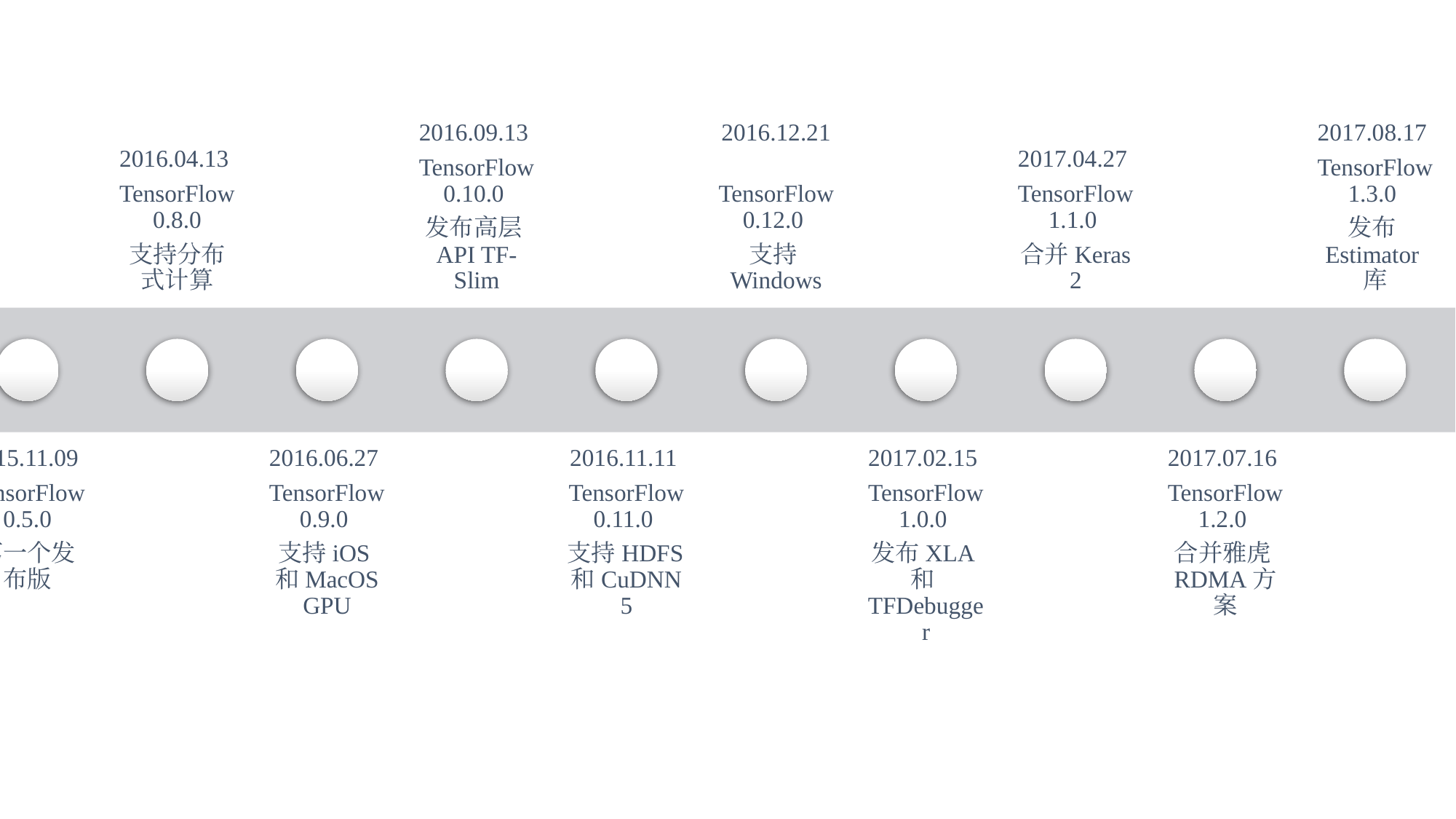

2015.11.01
TensorFlow开源
2015.11.09
TensorFlow 0.5.0
第一个发布版
2016.04.13
TensorFlow 0.8.0
支持分布式计算
2016.06.27
TensorFlow 0.9.0
支持iOS和MacOS GPU
2016.09.13
TensorFlow 0.10.0
发布高层API TF-Slim
2016.11.11
TensorFlow 0.11.0
支持HDFS和CuDNN 5
2016.12.21
 TensorFlow 0.12.0
支持Windows
2017.02.15
TensorFlow 1.0.0
发布XLA和TFDebugger
2017.04.27
TensorFlow 1.1.0
合并Keras 2
2017.07.16
TensorFlow 1.2.0
合并雅虎RDMA方案
2017.08.17
TensorFlow 1.3.0
发布Estimator库
2017.11.03
TensorFlow 1.4.0
发布 tf.data